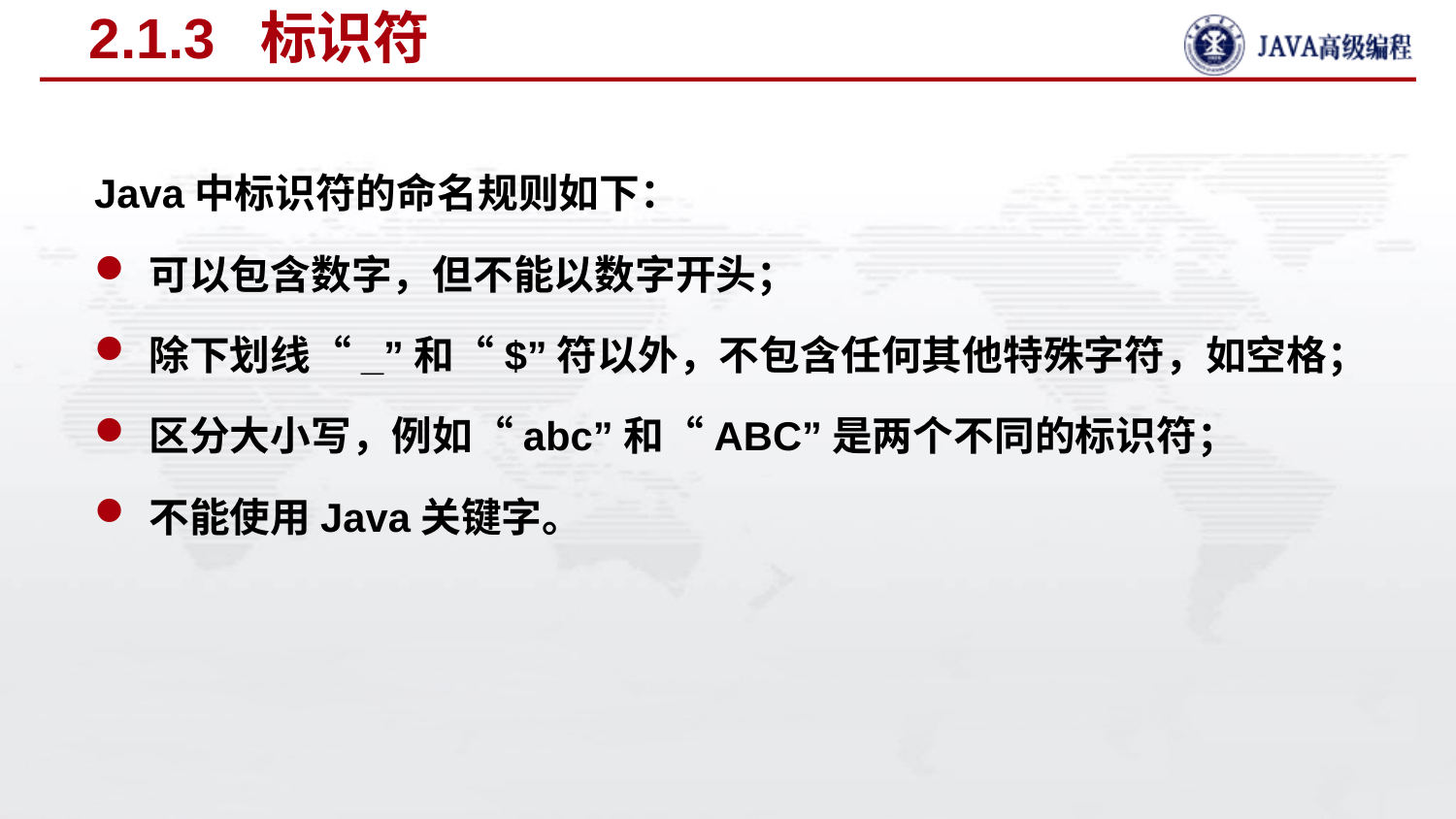

# 2.1.3  标识符
Java中标识符的命名规则如下：
可以包含数字，但不能以数字开头；
除下划线“_”和“$”符以外，不包含任何其他特殊字符，如空格；
区分大小写，例如“abc”和“ABC”是两个不同的标识符；
不能使用Java关键字。